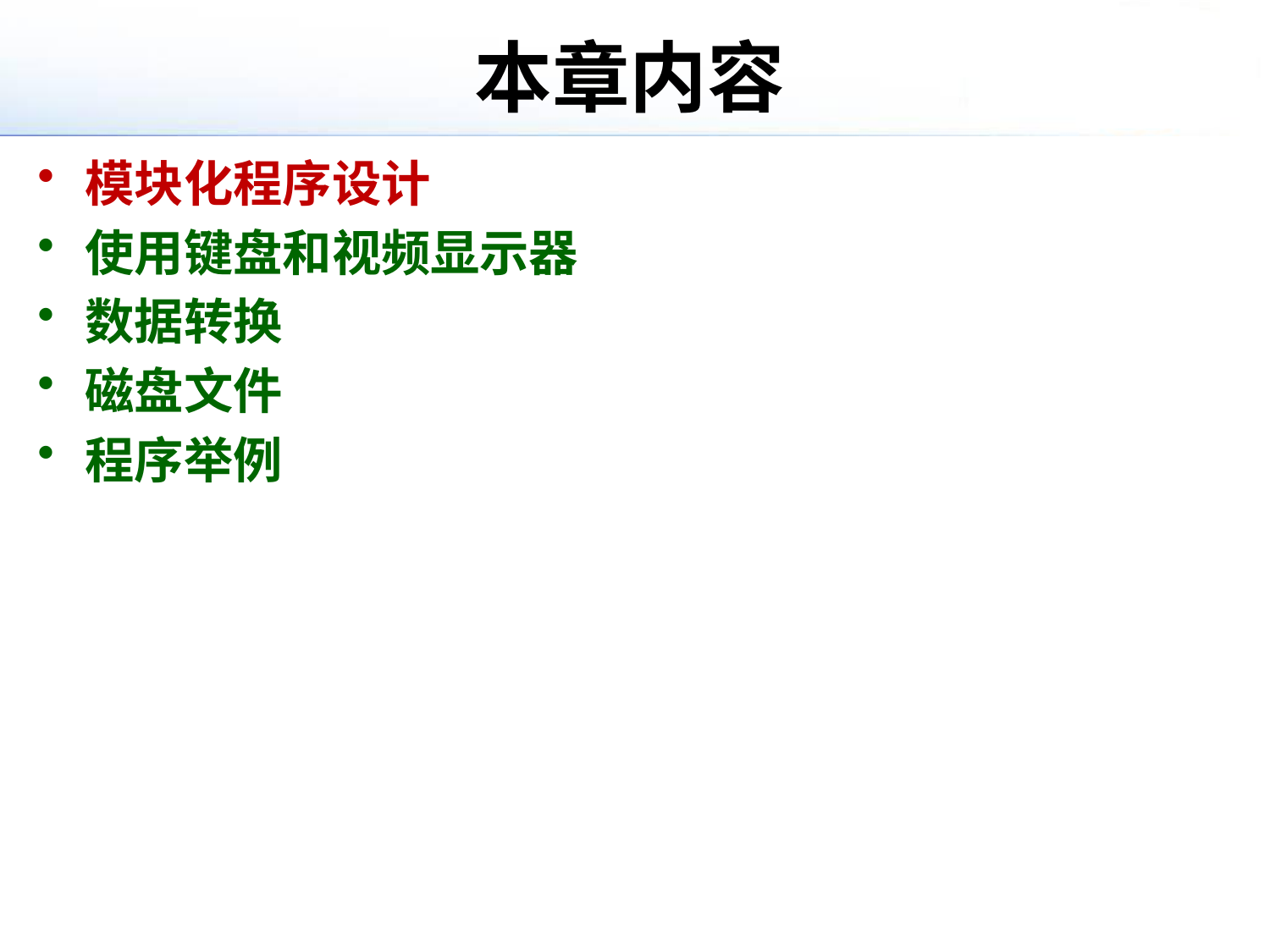

# 本章内容
模块化程序设计
使用键盘和视频显示器
数据转换
磁盘文件
程序举例